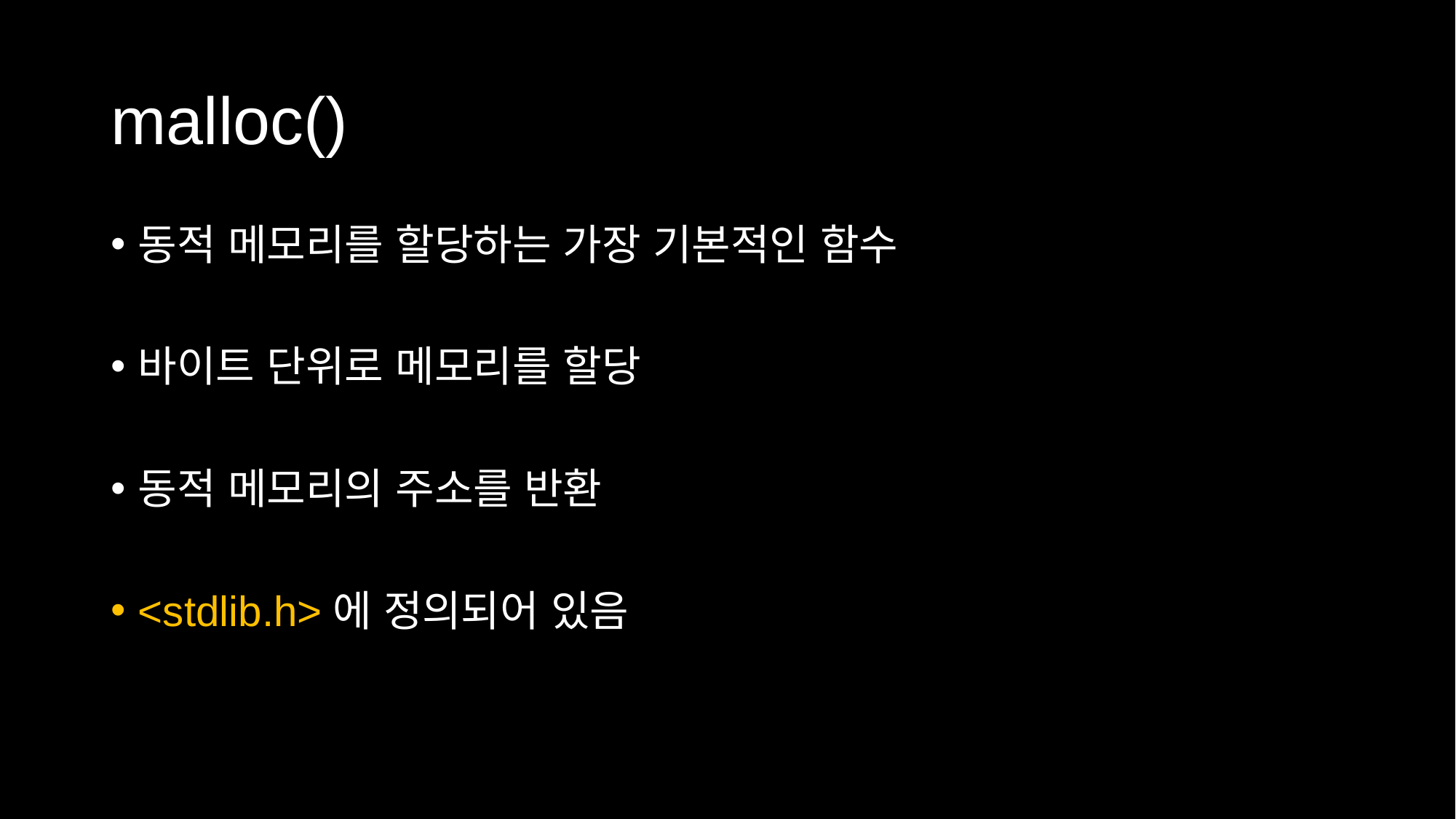

# malloc()
동적 메모리를 할당하는 가장 기본적인 함수

바이트 단위로 메모리를 할당

동적 메모리의 주소를 반환

<stdlib.h>에 정의되어 있음